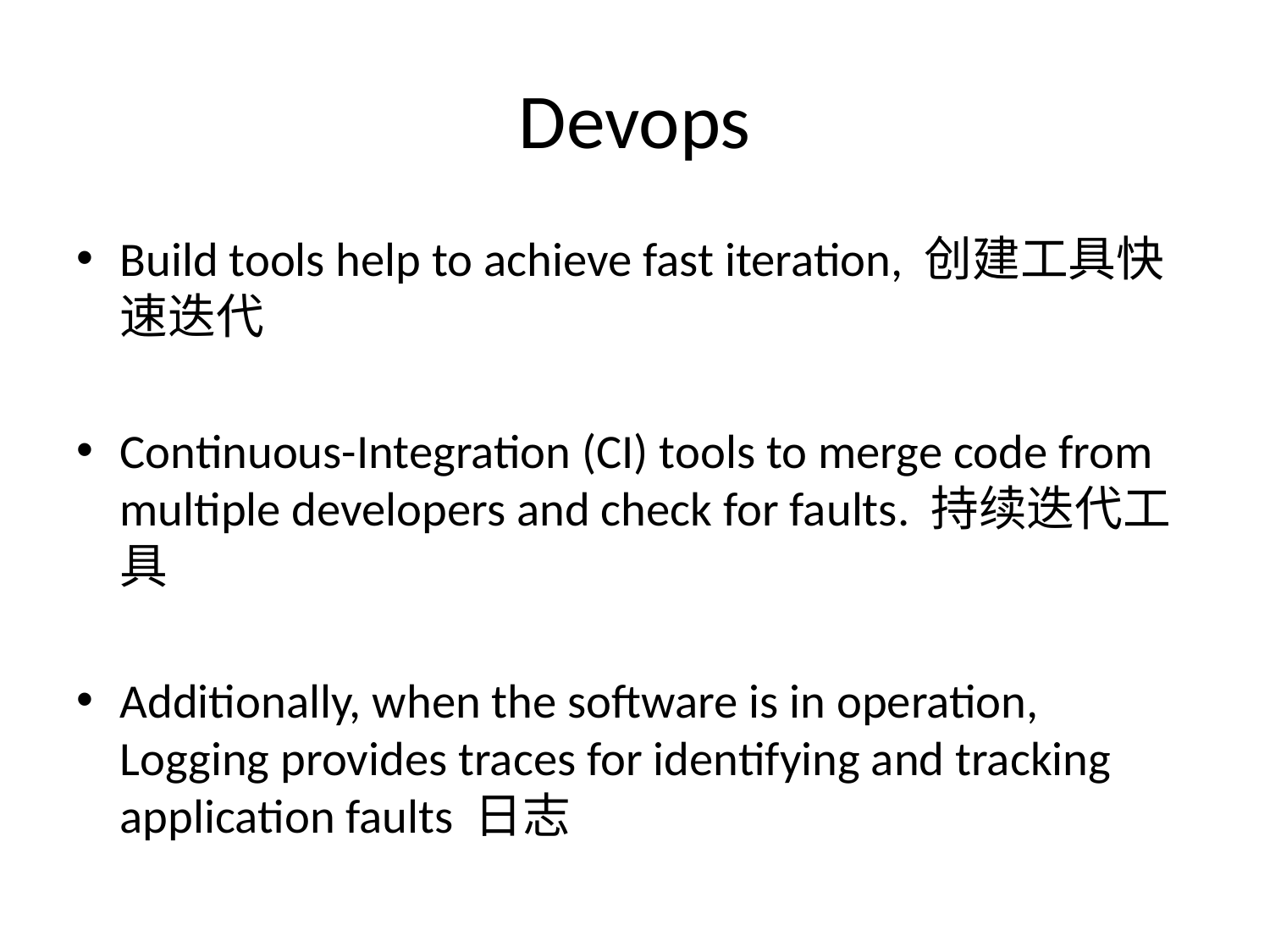

# Devops
Build tools help to achieve fast iteration, 创建工具快速迭代

Continuous-Integration (CI) tools to merge code from multiple developers and check for faults. 持续迭代工具

Additionally, when the software is in operation, Logging provides traces for identifying and tracking application faults 日志